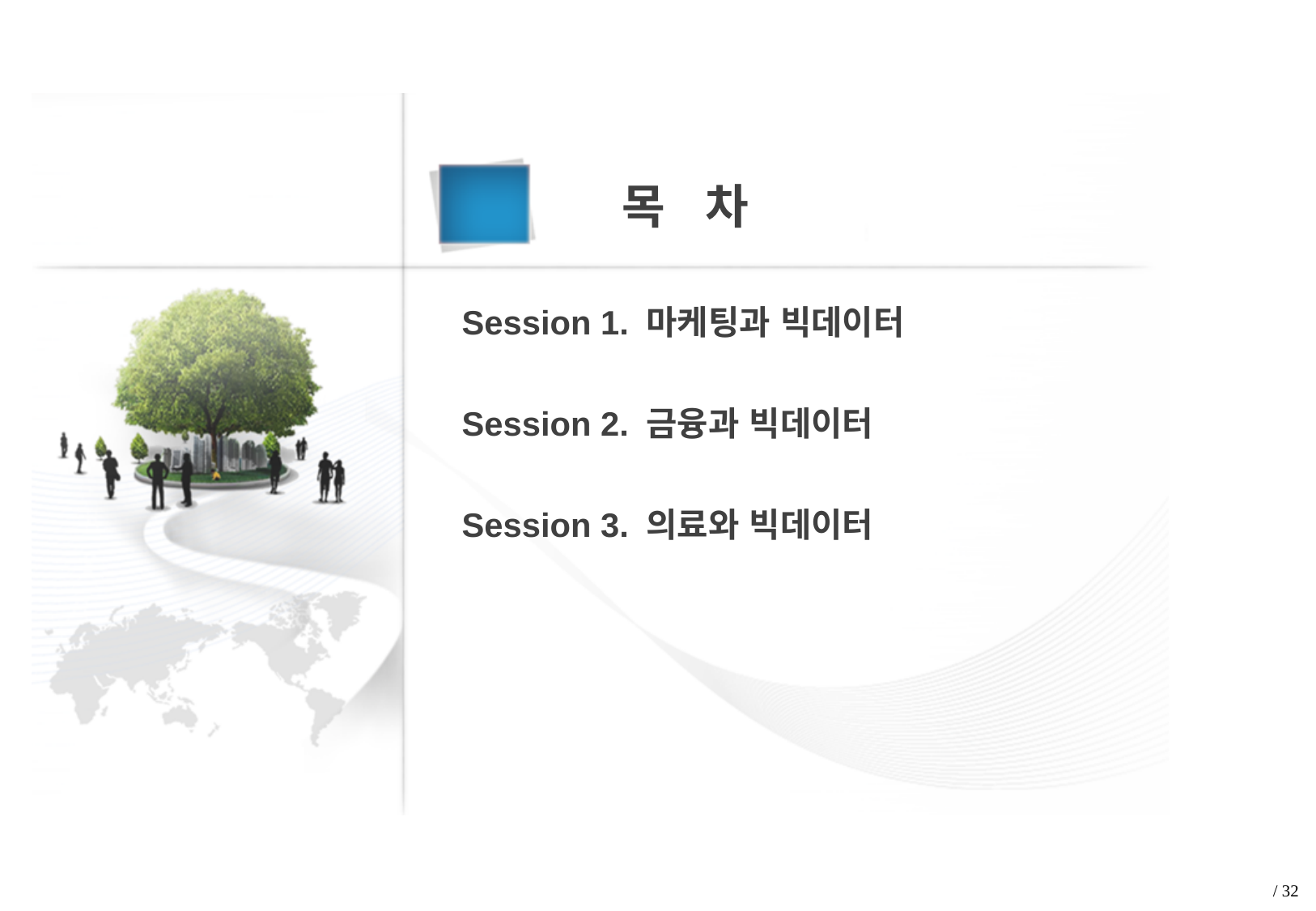

목   차
Session 1. 마케팅과 빅데이터

Session 2. 금융과 빅데이터

Session 3. 의료와 빅데이터
/ 32